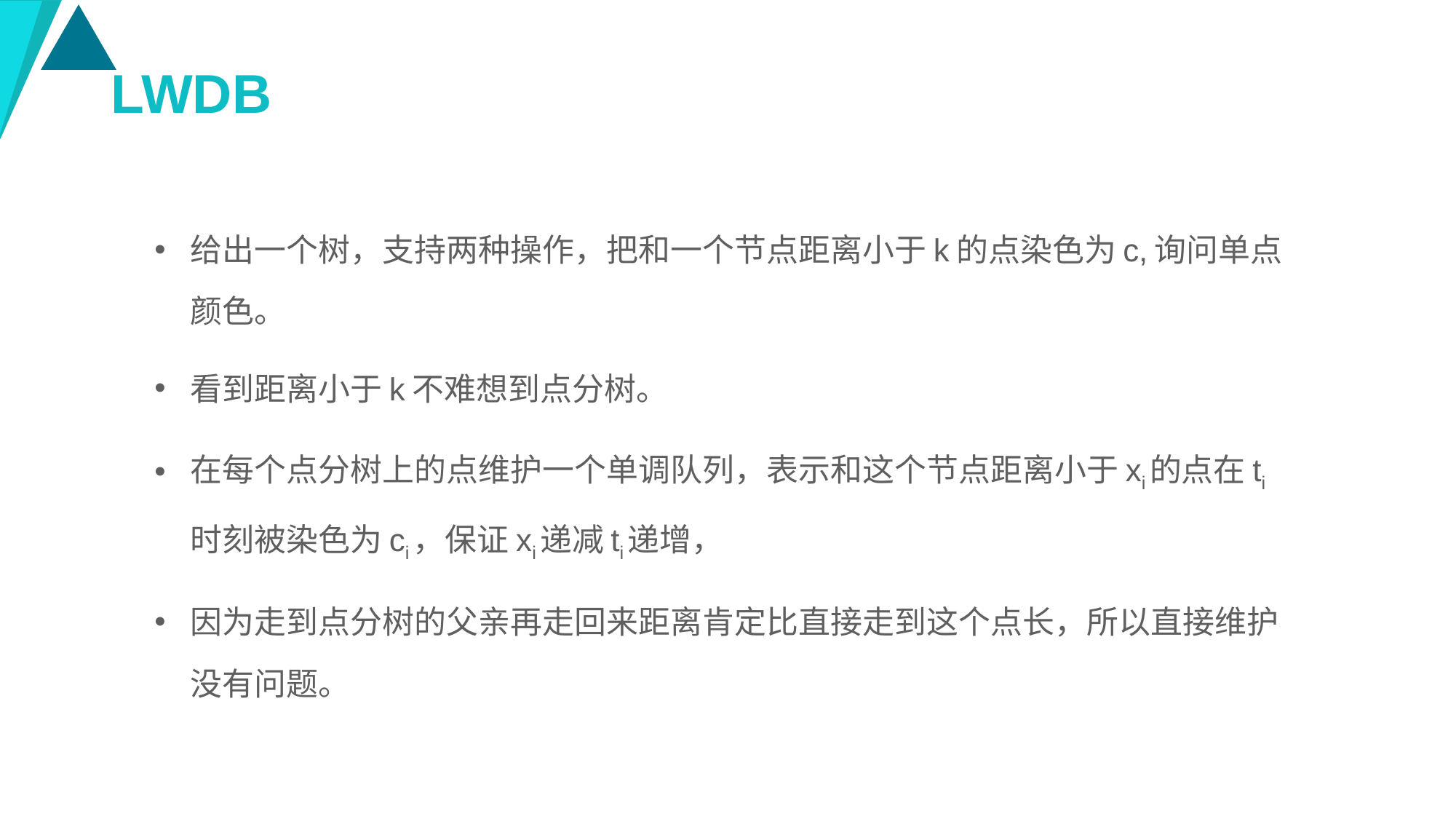

# LWDB
给出一个树，支持两种操作，把和一个节点距离小于k的点染色为c,询问单点颜色。
看到距离小于k不难想到点分树。
在每个点分树上的点维护一个单调队列，表示和这个节点距离小于xi的点在ti时刻被染色为ci，保证xi递减ti递增，
因为走到点分树的父亲再走回来距离肯定比直接走到这个点长，所以直接维护没有问题。